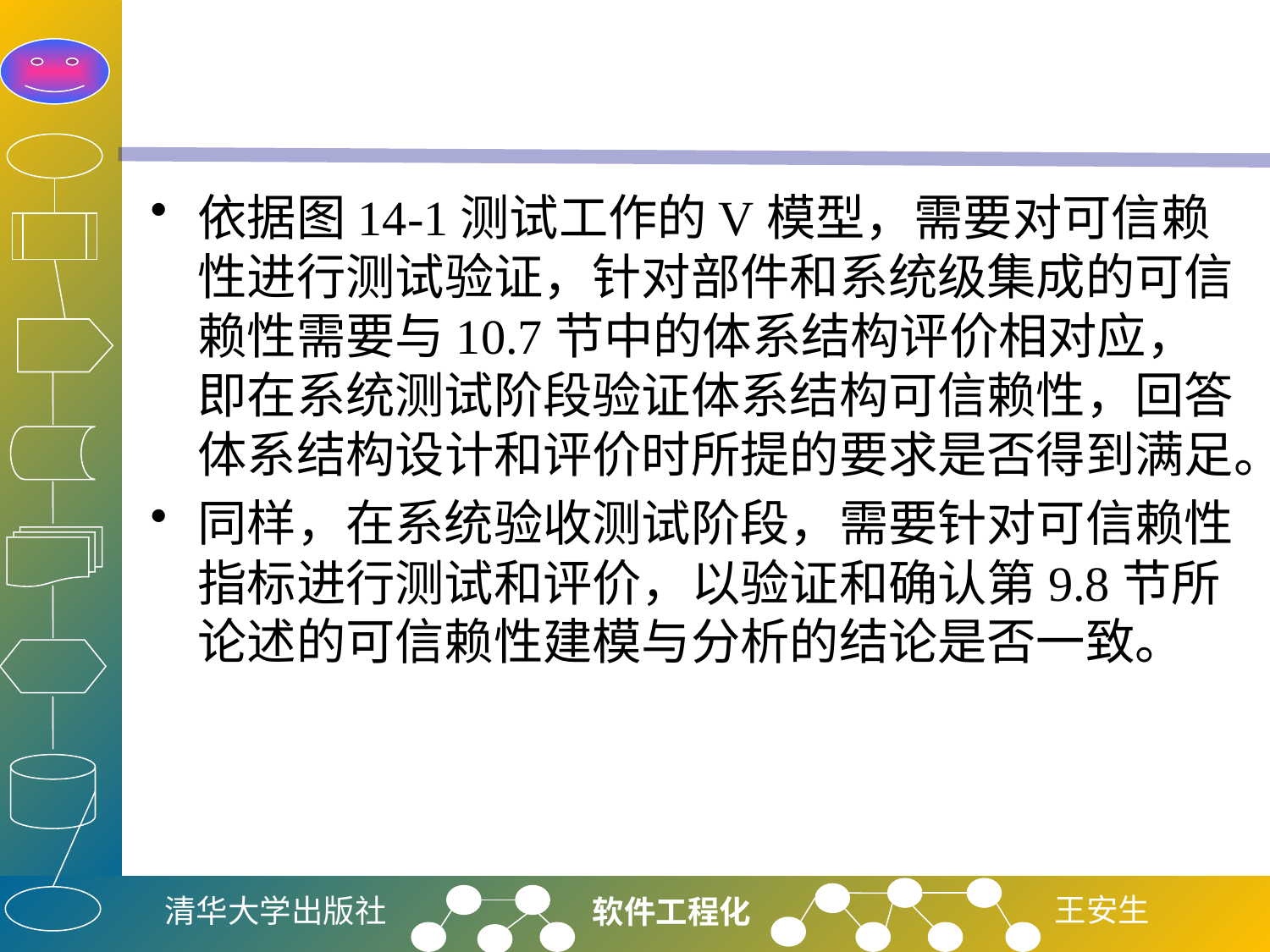

#
依据图14-1测试工作的V模型，需要对可信赖性进行测试验证，针对部件和系统级集成的可信赖性需要与10.7节中的体系结构评价相对应，即在系统测试阶段验证体系结构可信赖性，回答体系结构设计和评价时所提的要求是否得到满足。
同样，在系统验收测试阶段，需要针对可信赖性指标进行测试和评价，以验证和确认第9.8节所论述的可信赖性建模与分析的结论是否一致。